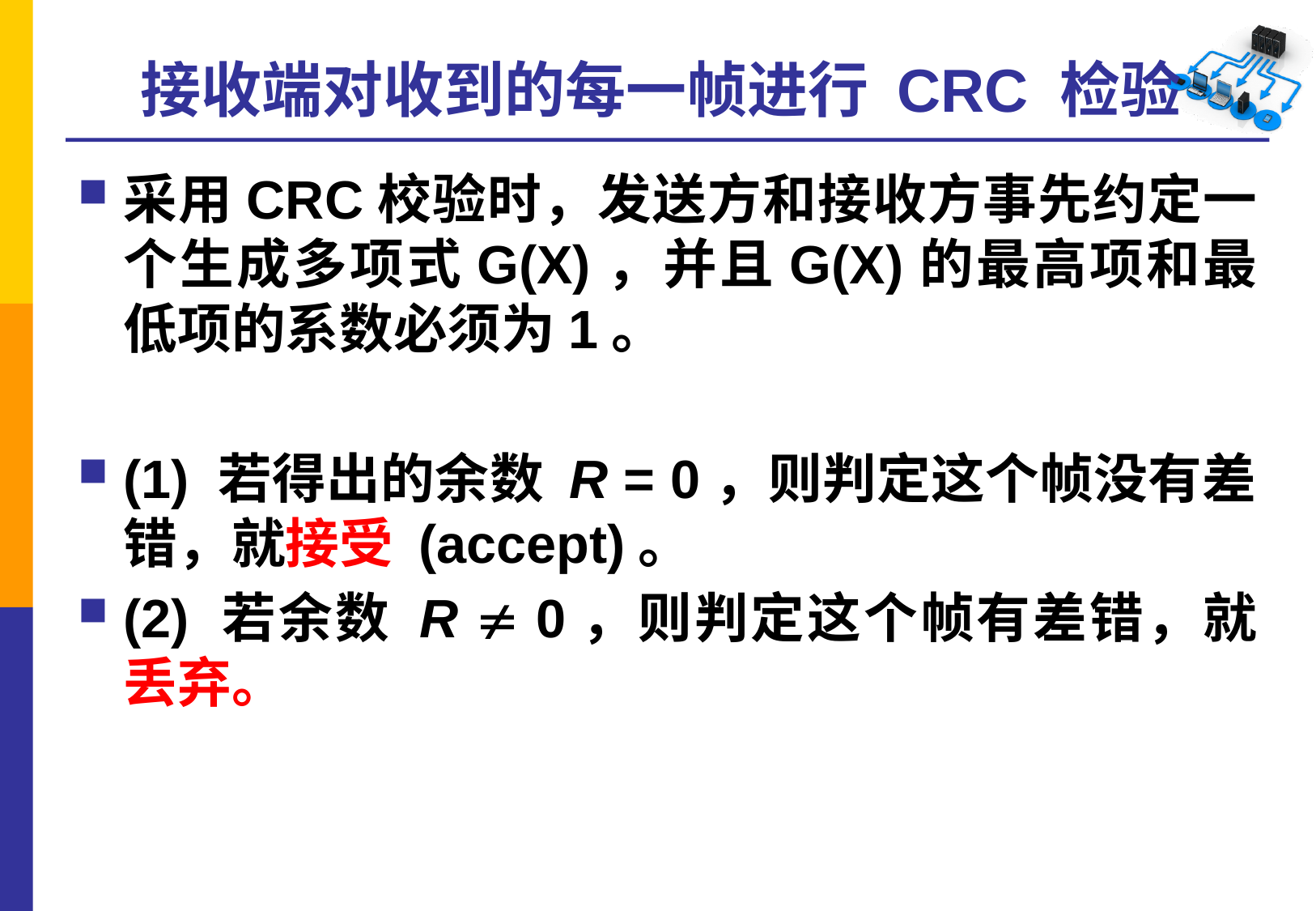

# 接收端对收到的每一帧进行 CRC 检验
采用CRC校验时，发送方和接收方事先约定一个生成多项式G(X)，并且G(X)的最高项和最低项的系数必须为1。

(1) 若得出的余数 R = 0，则判定这个帧没有差错，就接受 (accept)。
(2) 若余数 R ≠ 0，则判定这个帧有差错，就丢弃。